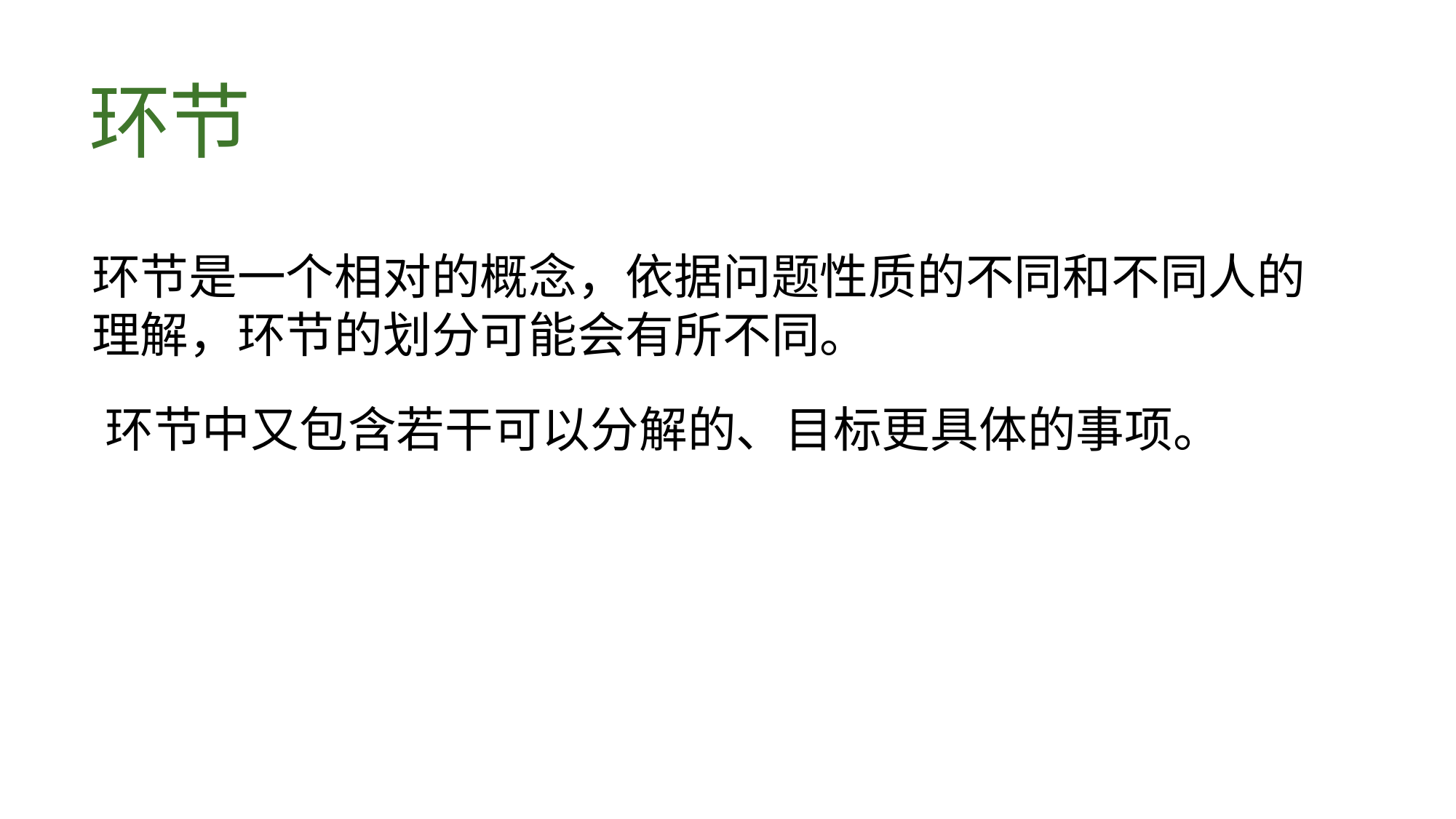

# 环节
环节是一个相对的概念，依据问题性质的不同和不同人的理解，环节的划分可能会有所不同。
环节中又包含若干可以分解的、目标更具体的事项。